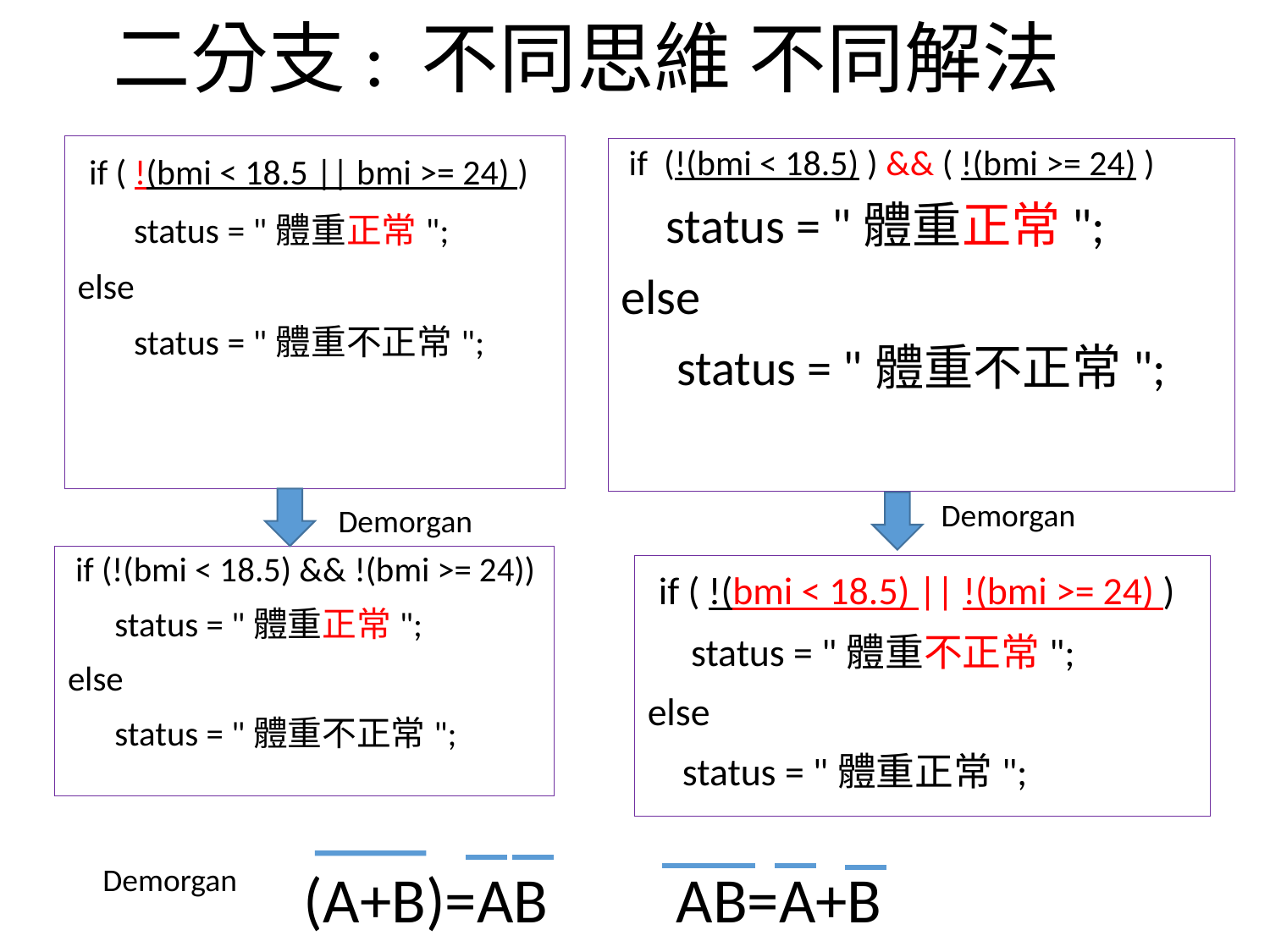

# 二分支: 不同思維 不同解法
 if ( !(bmi < 18.5 || bmi >= 24) )
       status = "體重正常";
else
       status = "體重不正常";
 if  (!(bmi < 18.5) ) && ( !(bmi >= 24) )
    status = "體重正常";
else
     status = "體重不正常";

Demorgan

Demorgan
 if (!(bmi < 18.5) && !(bmi >= 24))
      status = "體重正常";
else
      status = "體重不正常";
 if ( !(bmi < 18.5) || !(bmi >= 24) )
     status = "體重不正常";
else
    status = "體重正常";
Demorgan
(A+B)=AB
AB=A+B